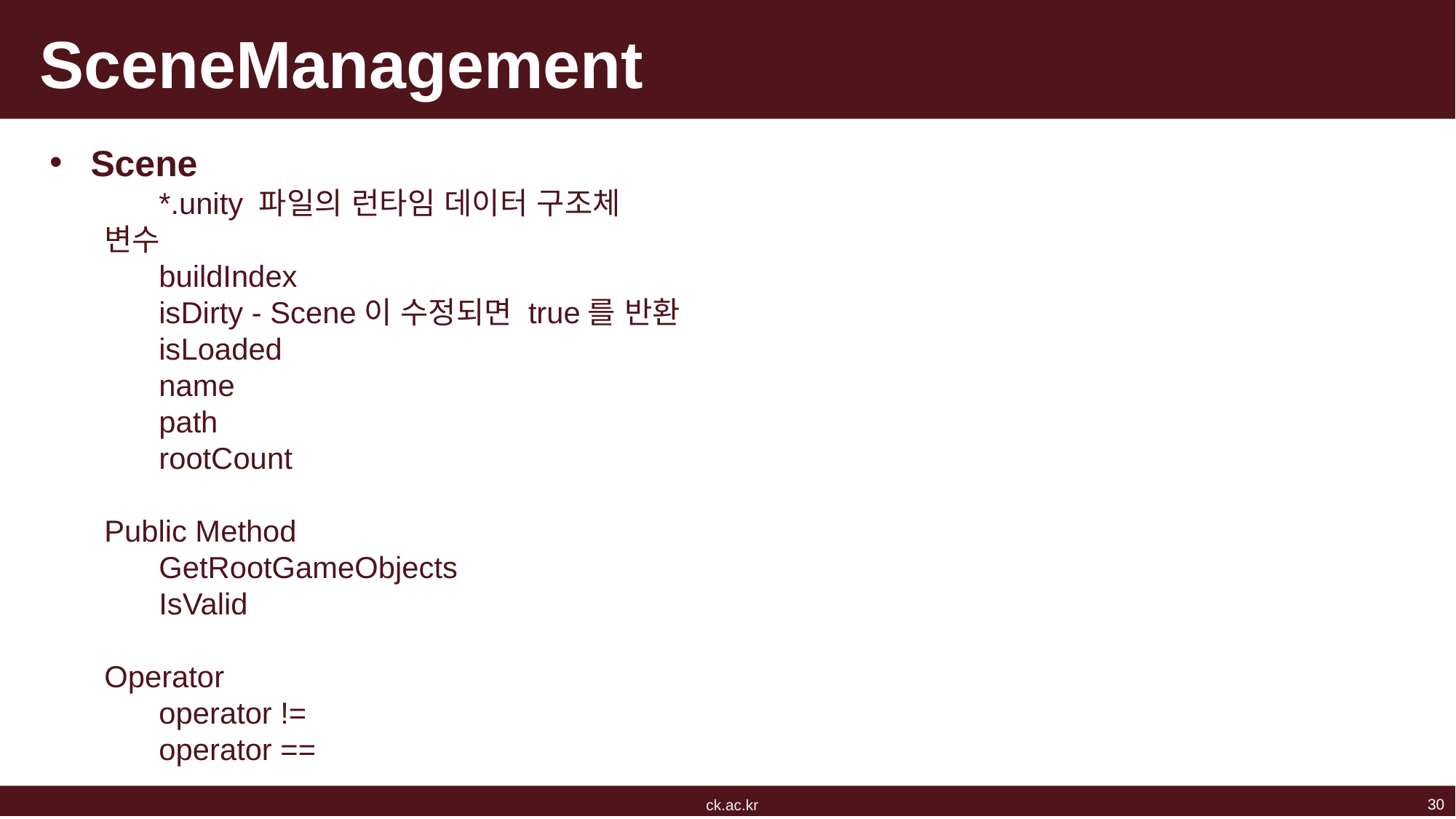

# SceneManagement
Scene
*.unity 파일의 런타임 데이터 구조체
변수
buildIndex
isDirty - Scene이 수정되면 true를 반환
isLoaded
name
path
rootCount

Public Method
GetRootGameObjects
IsValid

Operator
operator !=
operator ==
30
ck.ac.kr